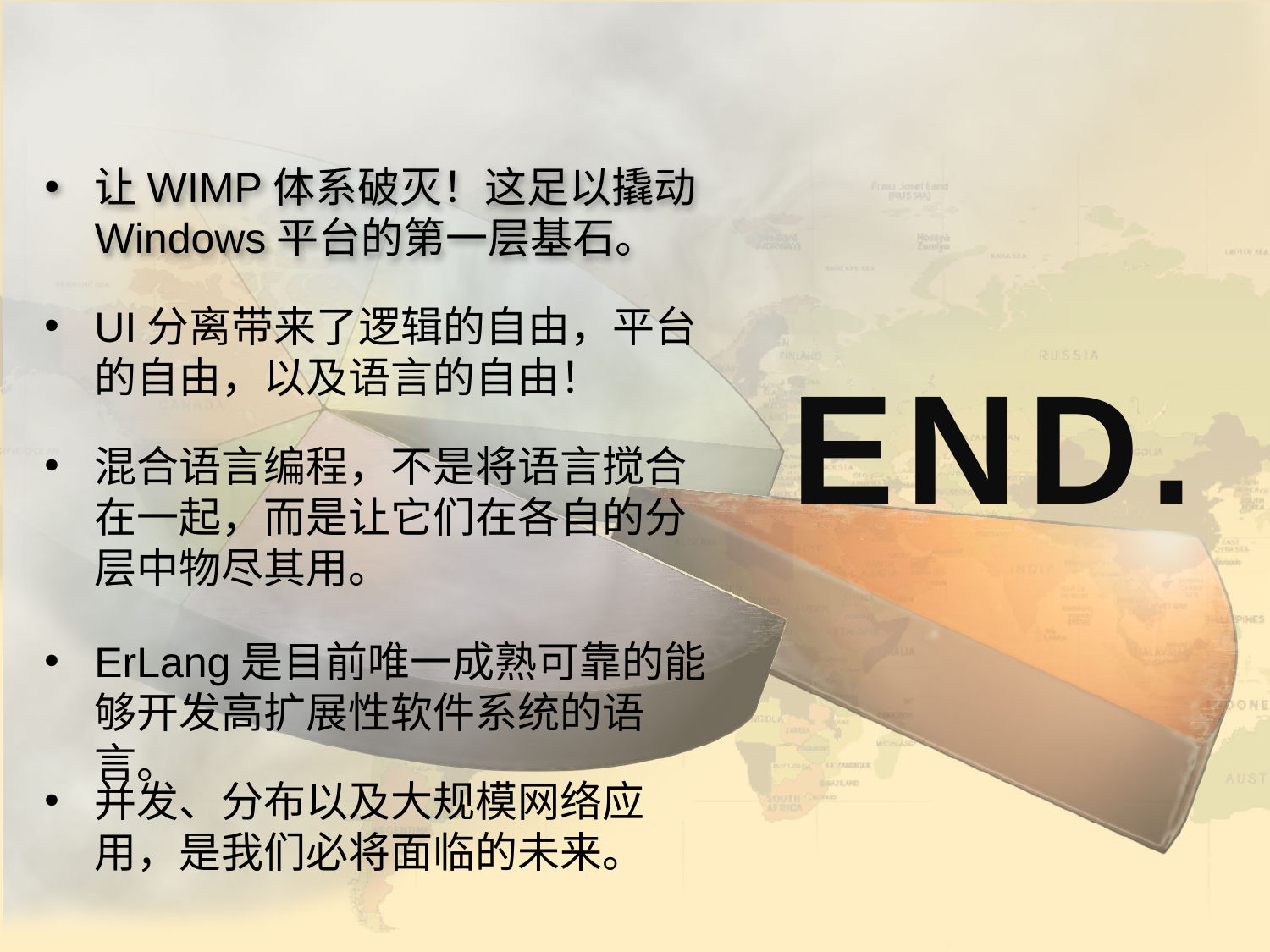

让WIMP体系破灭！这足以撬动Windows平台的第一层基石。
UI分离带来了逻辑的自由，平台的自由，以及语言的自由！
END.
混合语言编程，不是将语言搅合在一起，而是让它们在各自的分层中物尽其用。
ErLang是目前唯一成熟可靠的能够开发高扩展性软件系统的语言。
并发、分布以及大规模网络应用，是我们必将面临的未来。